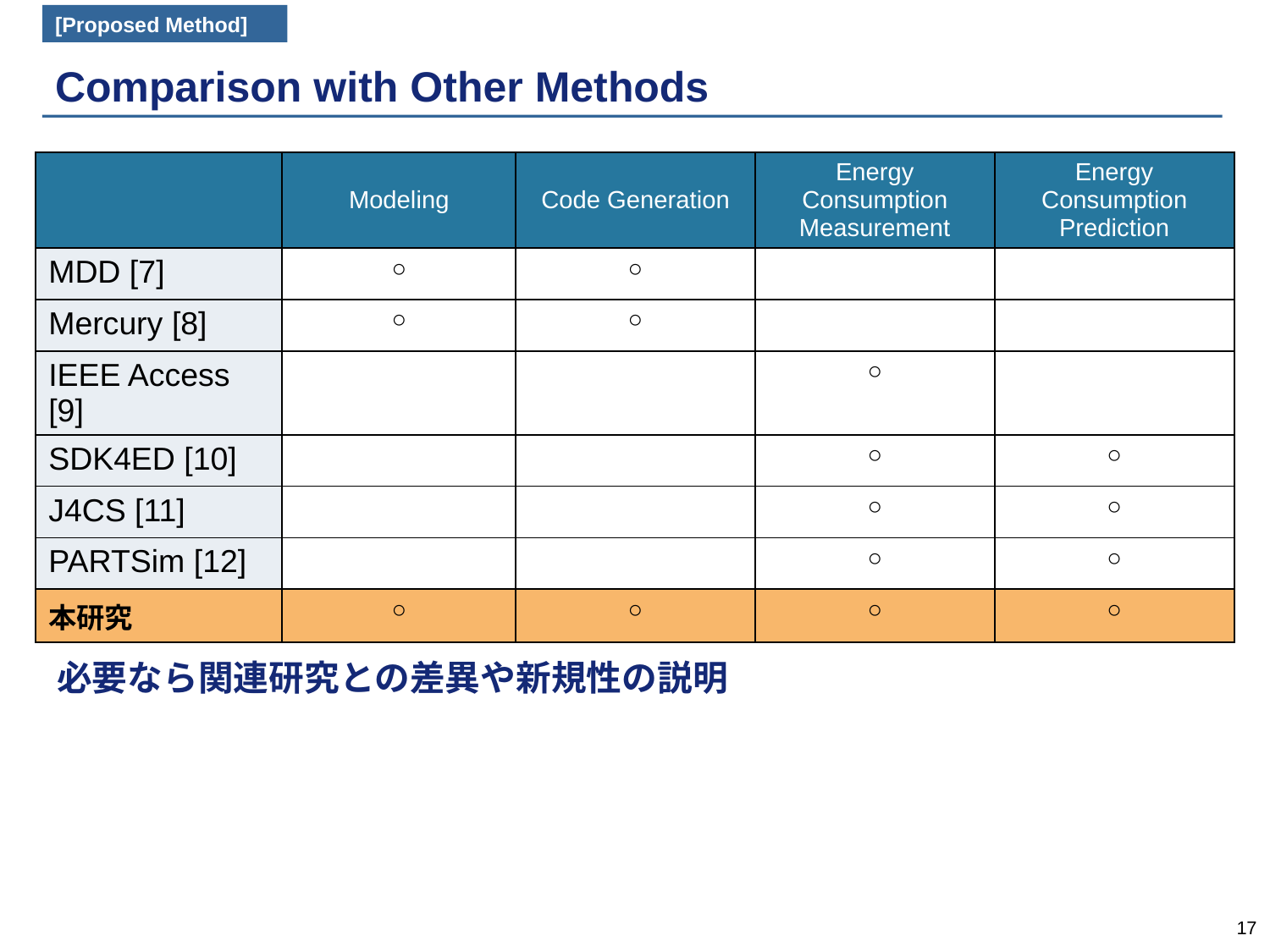

[Proposed Method]
# Comparison with Other Methods
|  | Modeling | Code Generation | Energy Consumption Measurement | Energy Consumption Prediction |
| --- | --- | --- | --- | --- |
| MDD [7] | ○ | ○ |  |  |
| Mercury [8] | ○ | ○ |  |  |
| IEEE Access [9] |  |  | ○ |  |
| SDK4ED [10] |  |  | ○ | ○ |
| J4CS [11] |  |  | ○ | ○ |
| PARTSim [12] |  |  | ○ | ○ |
| 本研究 | ○ | ○ | ○ | ○ |
必要なら関連研究との差異や新規性の説明
17